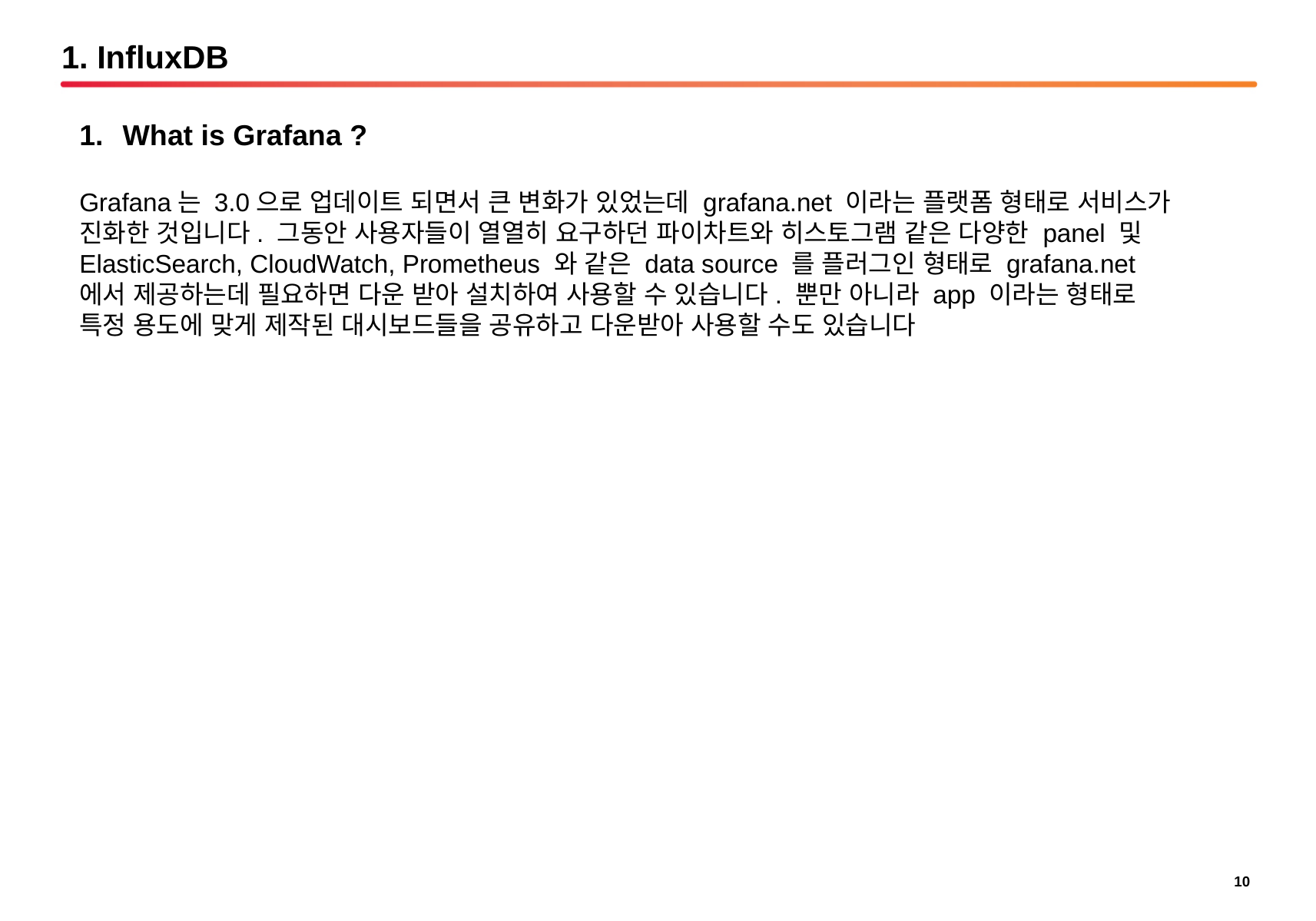

# 1. InfluxDB
What is Grafana ?

Grafana는 3.0으로 업데이트 되면서 큰 변화가 있었는데 grafana.net 이라는 플랫폼 형태로 서비스가 진화한 것입니다. 그동안 사용자들이 열열히 요구하던 파이차트와 히스토그램 같은 다양한 panel 및 ElasticSearch, CloudWatch, Prometheus 와 같은 data source 를 플러그인 형태로 grafana.net 에서 제공하는데 필요하면 다운 받아 설치하여 사용할 수 있습니다. 뿐만 아니라 app 이라는 형태로 특정 용도에 맞게 제작된 대시보드들을 공유하고 다운받아 사용할 수도 있습니다